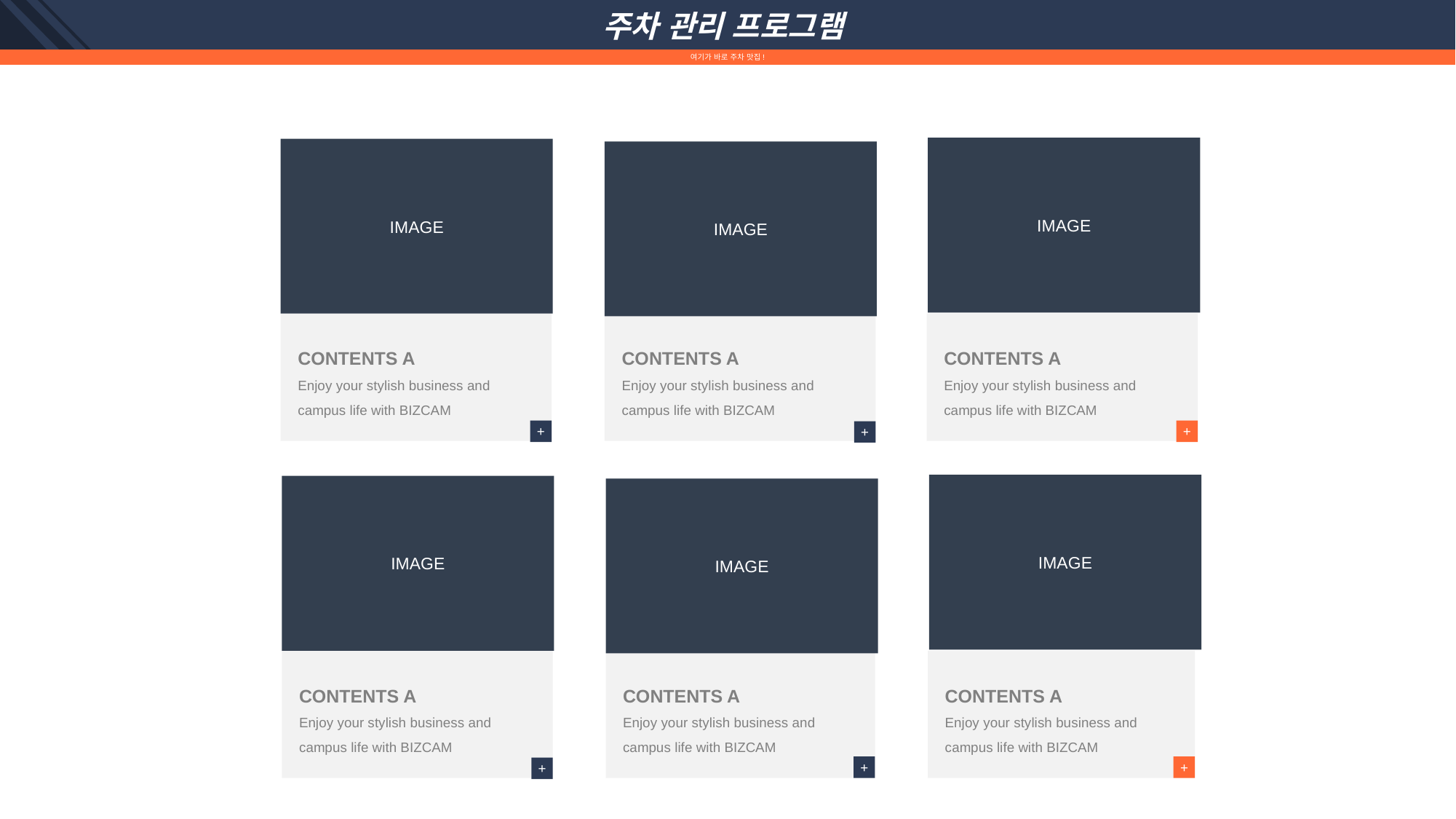

주차 관리 프로그램

여기가 바로 주차 맛집!
IMAGE
IMAGE
IMAGE
CONTENTS A
Enjoy your stylish business and campus life with BIZCAM
CONTENTS A
Enjoy your stylish business and campus life with BIZCAM
CONTENTS A
Enjoy your stylish business and campus life with BIZCAM
+
+
+
IMAGE
IMAGE
IMAGE
CONTENTS A
Enjoy your stylish business and campus life with BIZCAM
CONTENTS A
Enjoy your stylish business and campus life with BIZCAM
CONTENTS A
Enjoy your stylish business and campus life with BIZCAM
+
+
+